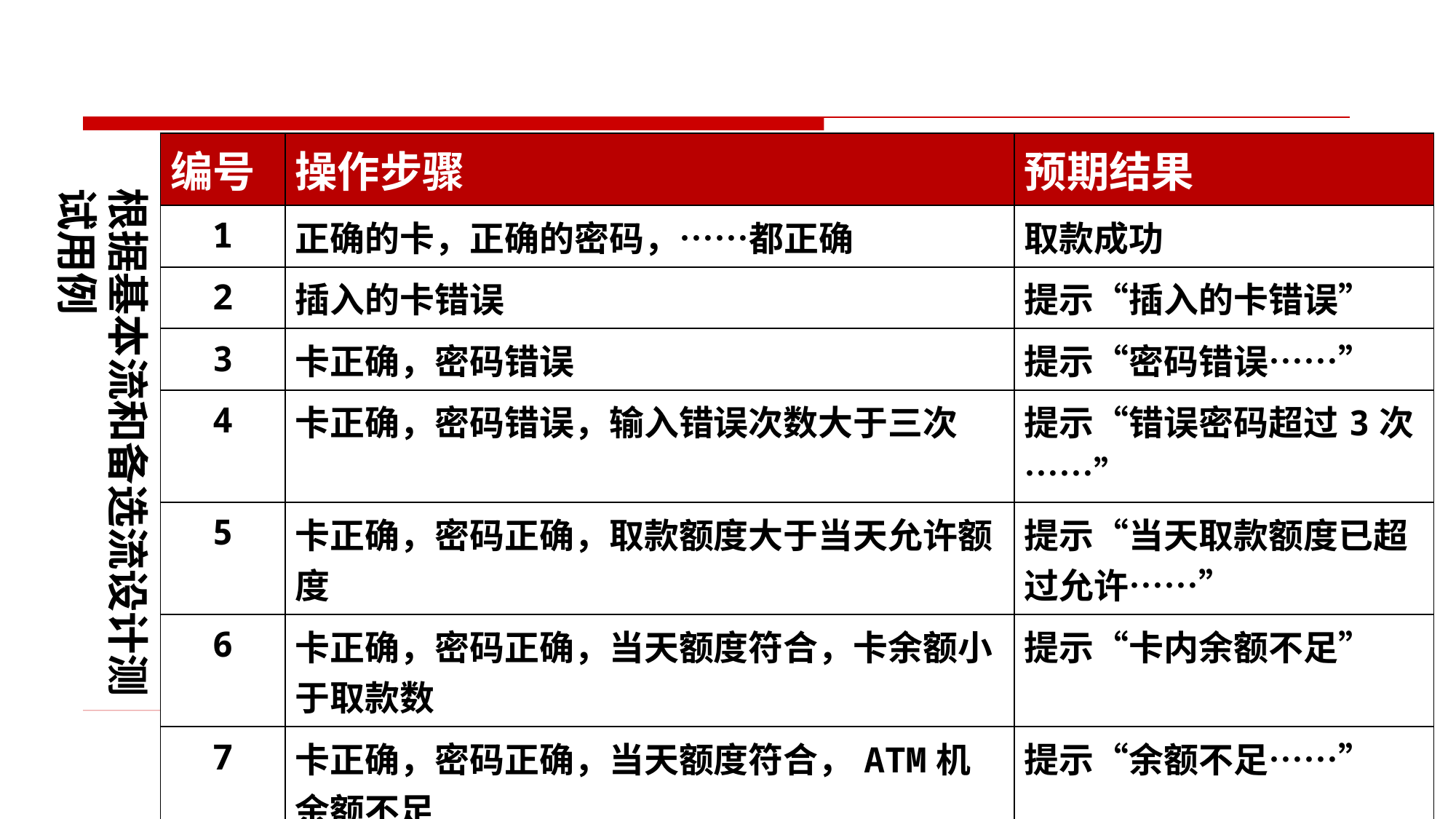

| 编号 | 操作步骤 | 预期结果 |
| --- | --- | --- |
| 1 | 正确的卡，正确的密码，……都正确 | 取款成功 |
| 2 | 插入的卡错误 | 提示“插入的卡错误” |
| 3 | 卡正确，密码错误 | 提示“密码错误……” |
| 4 | 卡正确，密码错误，输入错误次数大于三次 | 提示“错误密码超过3次……” |
| 5 | 卡正确，密码正确，取款额度大于当天允许额度 | 提示“当天取款额度已超过允许……” |
| 6 | 卡正确，密码正确，当天额度符合，卡余额小于取款数 | 提示“卡内余额不足” |
| 7 | 卡正确，密码正确，当天额度符合，ATM机余额不足 | 提示“余额不足……” |
根据基本流和备选流设计测试用例